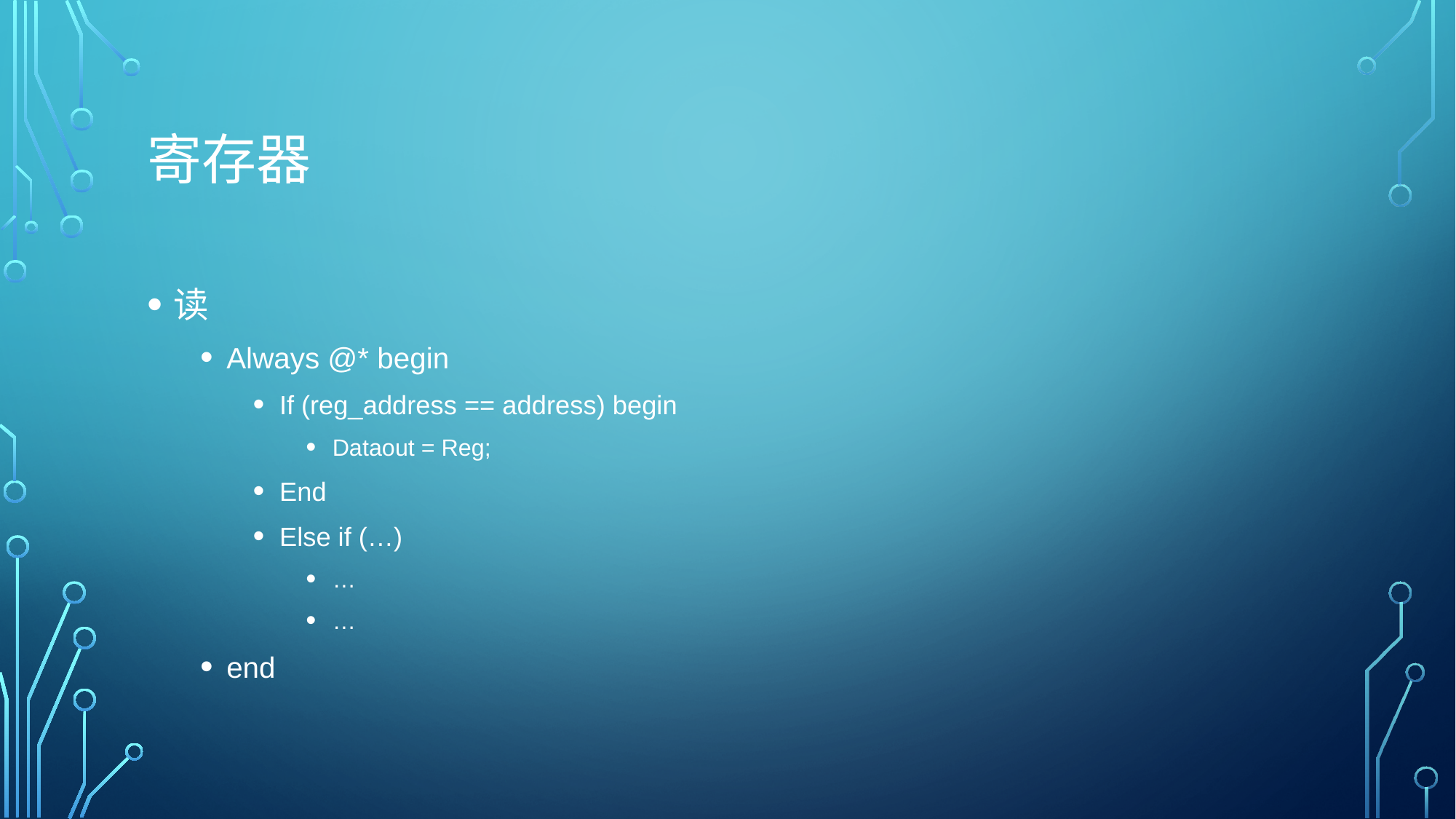

# 寄存器
读
Always @* begin
If (reg_address == address) begin
Dataout = Reg;
End
Else if (…)
…
…
end